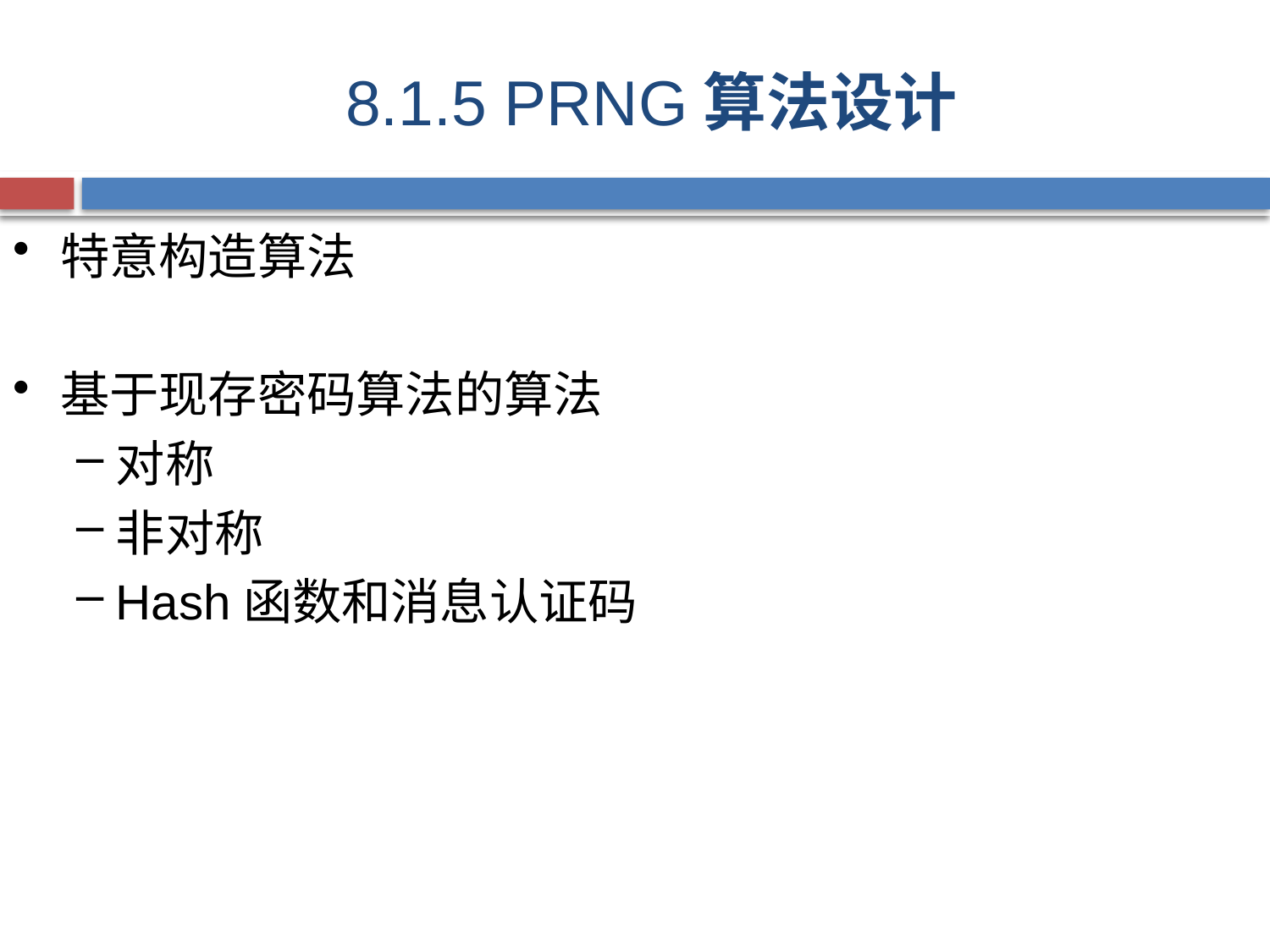

# 8.1.5 PRNG算法设计
特意构造算法

基于现存密码算法的算法
对称
非对称
Hash函数和消息认证码